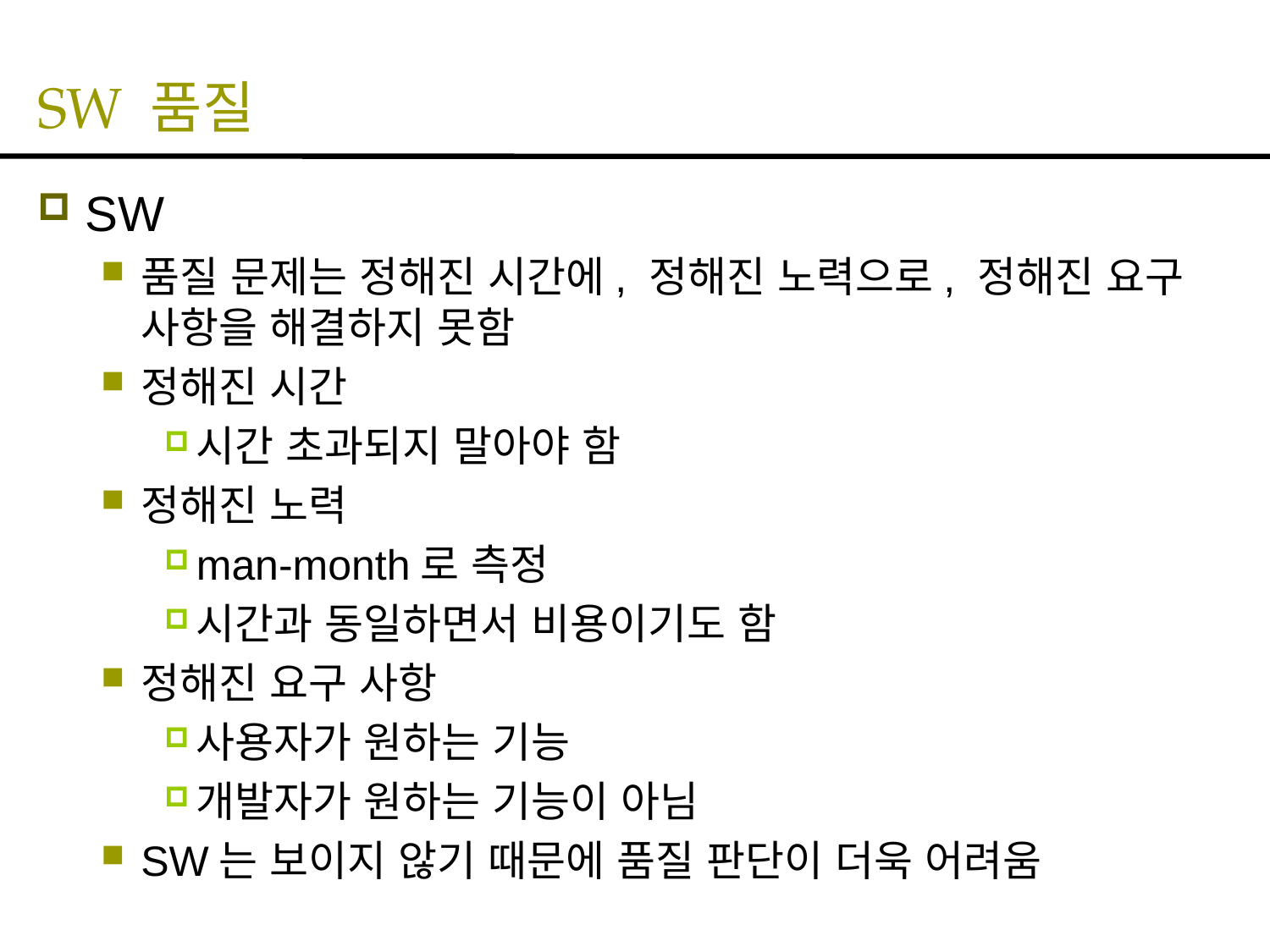

# SW 품질
SW
품질 문제는 정해진 시간에, 정해진 노력으로, 정해진 요구 사항을 해결하지 못함
정해진 시간
시간 초과되지 말아야 함
정해진 노력
man-month로 측정
시간과 동일하면서 비용이기도 함
정해진 요구 사항
사용자가 원하는 기능
개발자가 원하는 기능이 아님
SW는 보이지 않기 때문에 품질 판단이 더욱 어려움